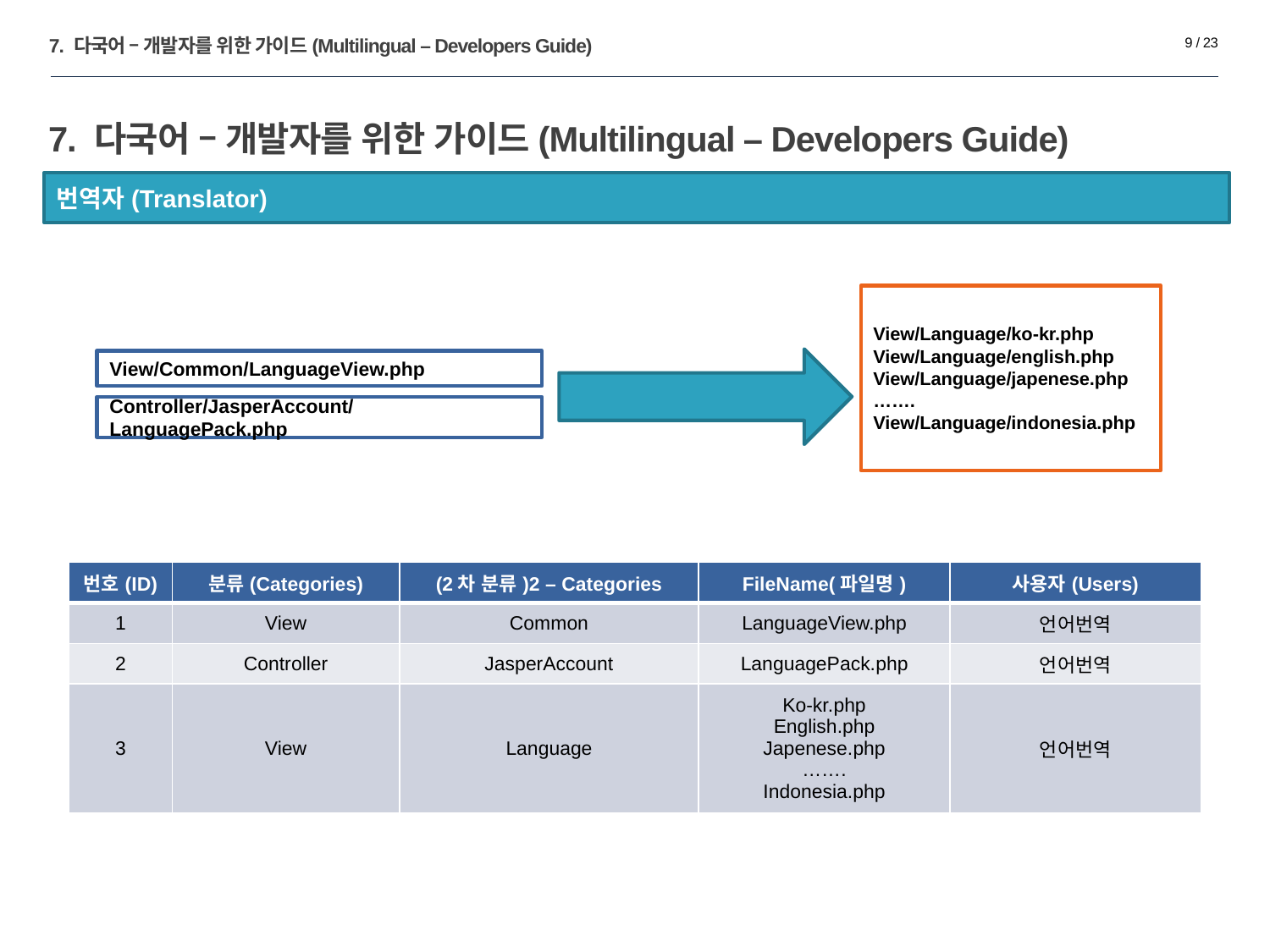

7. 다국어 – 개발자를 위한 가이드(Multilingual – Developers Guide)
9 / 23
# 7. 다국어 – 개발자를 위한 가이드(Multilingual – Developers Guide)
번역자(Translator)
View/Language/ko-kr.php
View/Language/english.php
View/Language/japenese.php
…….
View/Language/indonesia.php

View/Common/LanguageView.php
Controller/JasperAccount/LanguagePack.php
| 번호(ID) | 분류(Categories) | (2차 분류)2 – Categories | FileName(파일명) | 사용자(Users) |
| --- | --- | --- | --- | --- |
| 1 | View | Common | LanguageView.php | 언어번역 |
| 2 | Controller | JasperAccount | LanguagePack.php | 언어번역 |
| 3 | View | Language | Ko-kr.php English.php Japenese.php ……. Indonesia.php | 언어번역 |